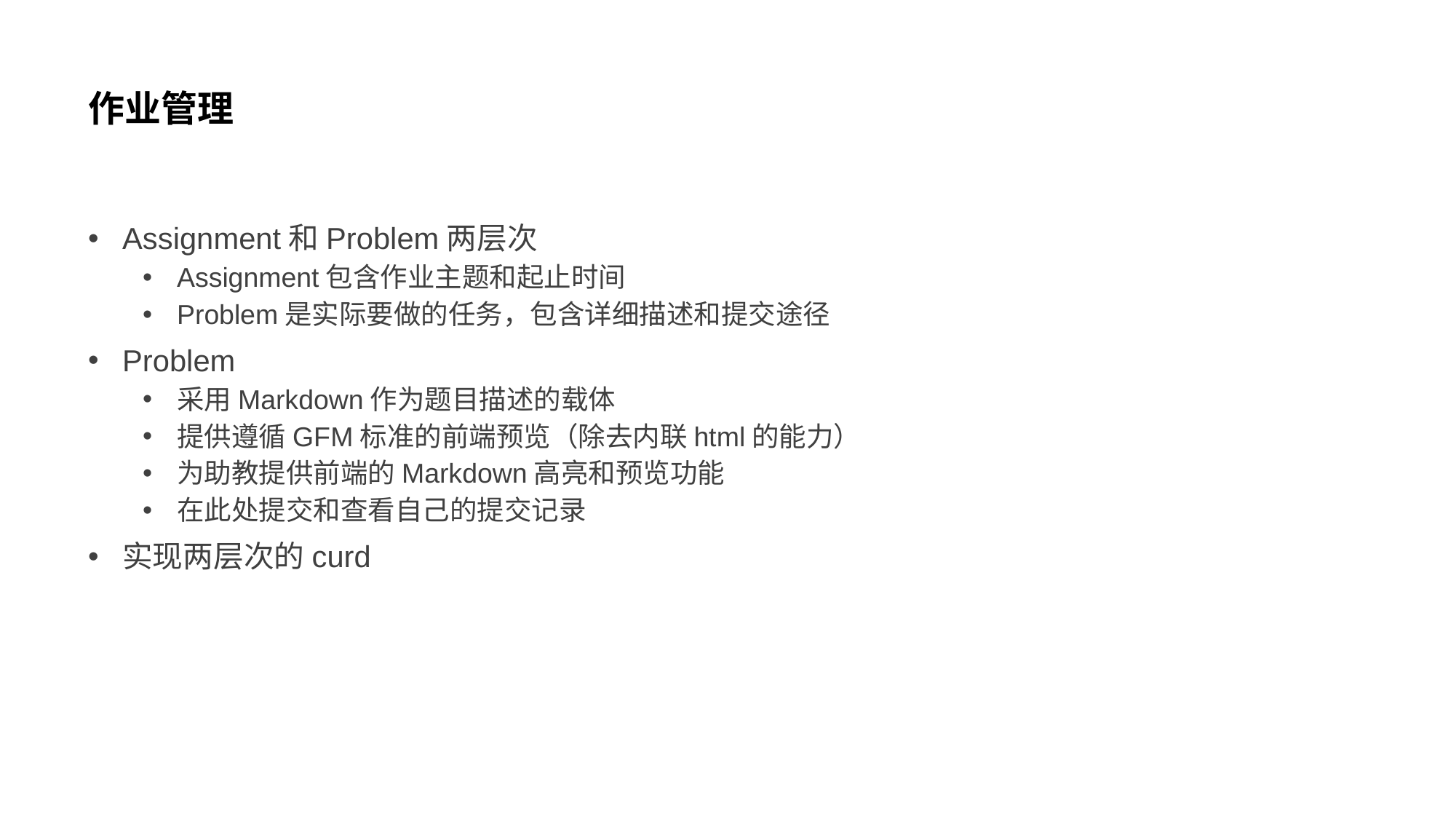

# 作业管理
Assignment和Problem两层次
Assignment包含作业主题和起止时间
Problem是实际要做的任务，包含详细描述和提交途径
Problem
采用Markdown作为题目描述的载体
提供遵循GFM标准的前端预览（除去内联html的能力）
为助教提供前端的Markdown高亮和预览功能
在此处提交和查看自己的提交记录
实现两层次的curd